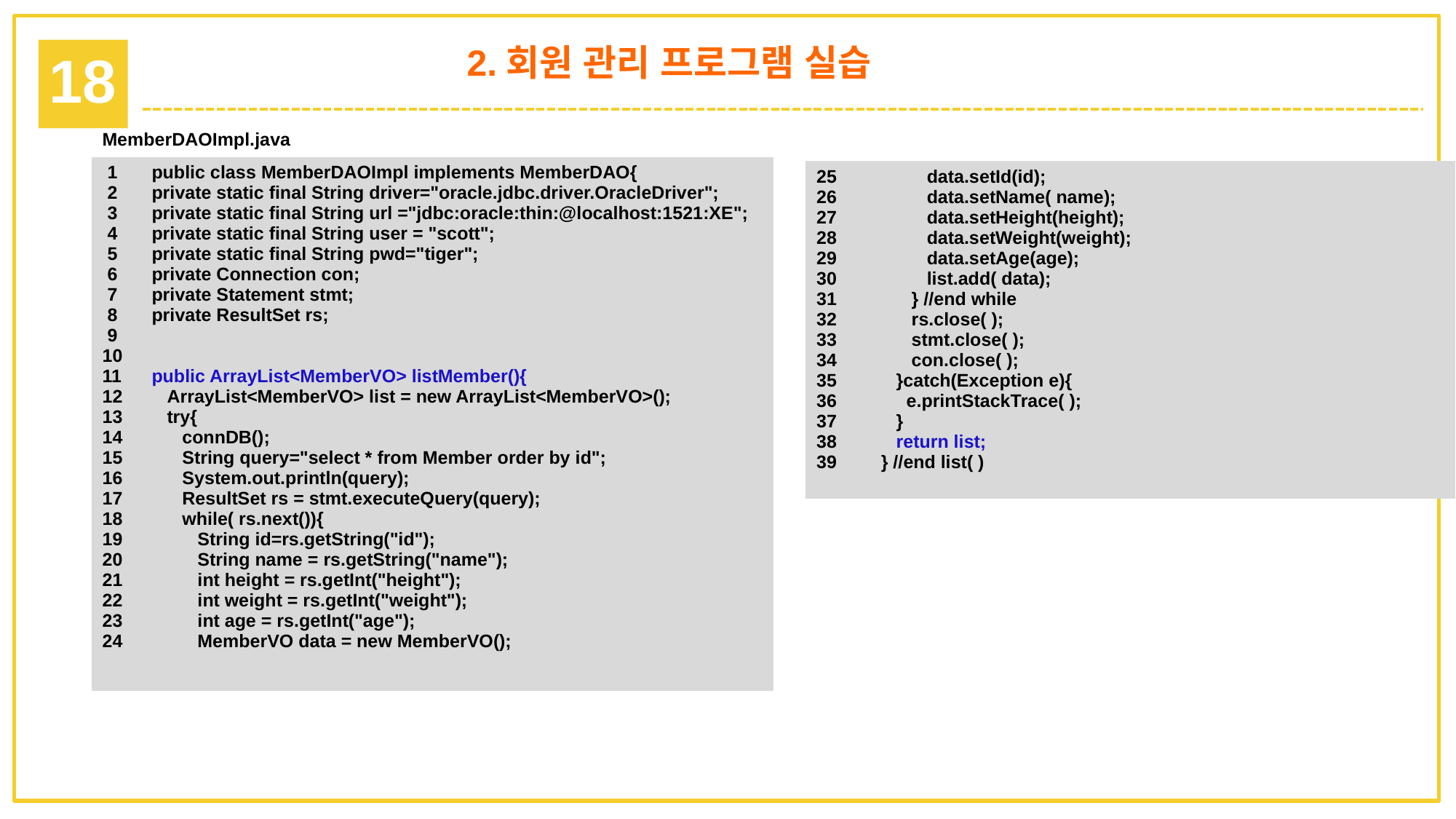

2.회원 관리 프로그램 실습
18

| MemberDAOImpl.java |  |
| --- | --- |
| 1 2 3 4 5 6 7 8 9 10 11 12 13 14 15 16 17 18 19 20 21 2223 24 | public class MemberDAOImpl implements MemberDAO{ private static final String driver="oracle.jdbc.driver.OracleDriver"; private static final String url ="jdbc:oracle:thin:@localhost:1521:XE"; private static final String user = "scott"; private static final String pwd="tiger"; private Connection con; private Statement stmt; private ResultSet rs; public ArrayList<MemberVO> listMember(){ ArrayList<MemberVO> list = new ArrayList<MemberVO>(); try{ connDB(); String query="select \* from Member order by id"; System.out.println(query); ResultSet rs = stmt.executeQuery(query); while( rs.next()){ String id=rs.getString("id"); String name = rs.getString("name"); int height = rs.getInt("height"); int weight = rs.getInt("weight"); int age = rs.getInt("age"); MemberVO data = new MemberVO(); |
|  |  |
| --- | --- |
| 25 26 27 28 29 30 31 32 33 34 35 36 37 38 39 | data.setId(id); data.setName( name); data.setHeight(height); data.setWeight(weight); data.setAge(age); list.add( data); } //end while rs.close( ); stmt.close( ); con.close( ); }catch(Exception e){ e.printStackTrace( ); } return list; } //end list( ) |